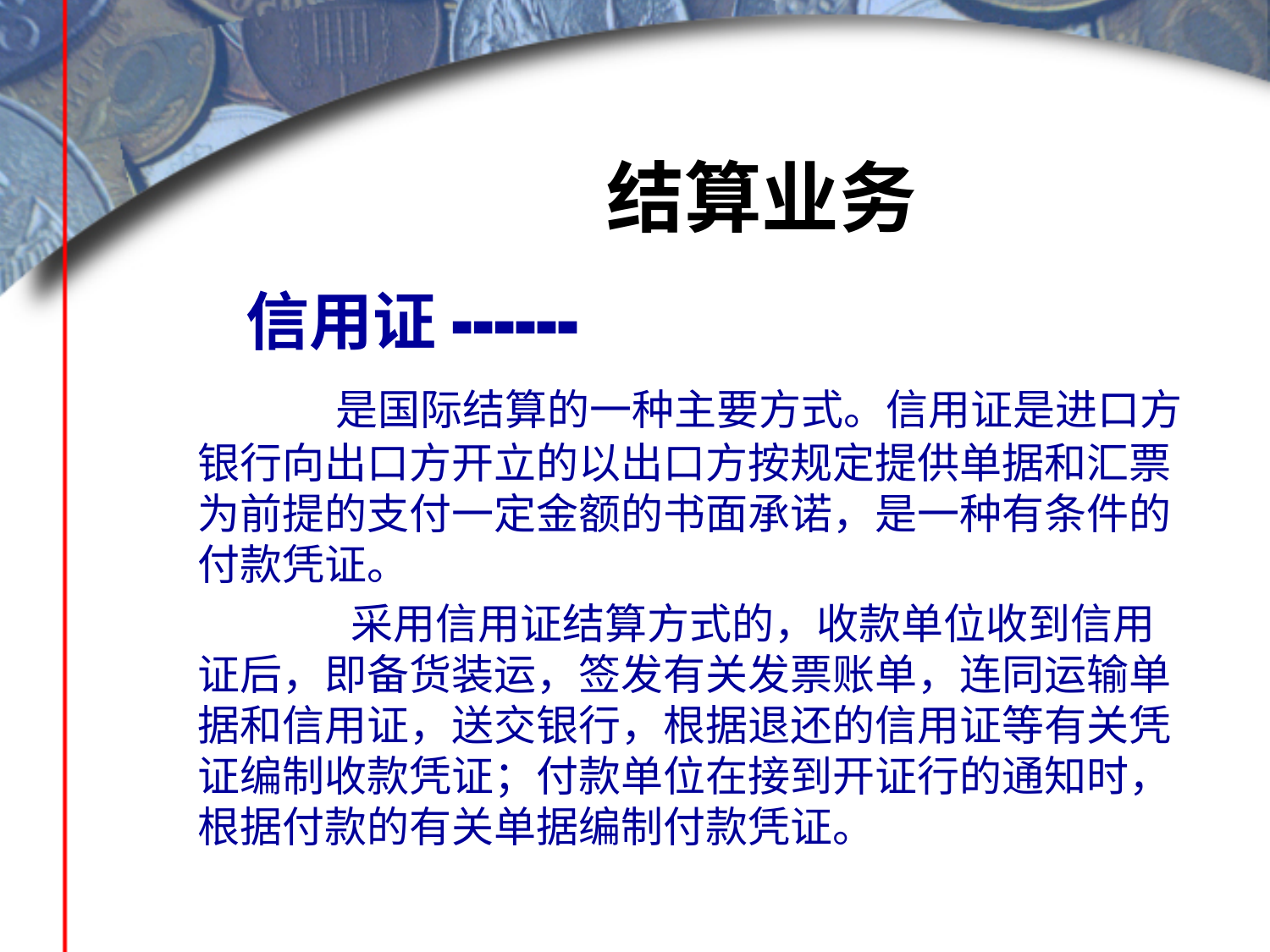

# 结算业务
信用证------
      是国际结算的一种主要方式。信用证是进口方银行向出口方开立的以出口方按规定提供单据和汇票为前提的支付一定金额的书面承诺，是一种有条件的付款凭证。
          采用信用证结算方式的，收款单位收到信用证后，即备货装运，签发有关发票账单，连同运输单据和信用证，送交银行，根据退还的信用证等有关凭证编制收款凭证；付款单位在接到开证行的通知时，根据付款的有关单据编制付款凭证。